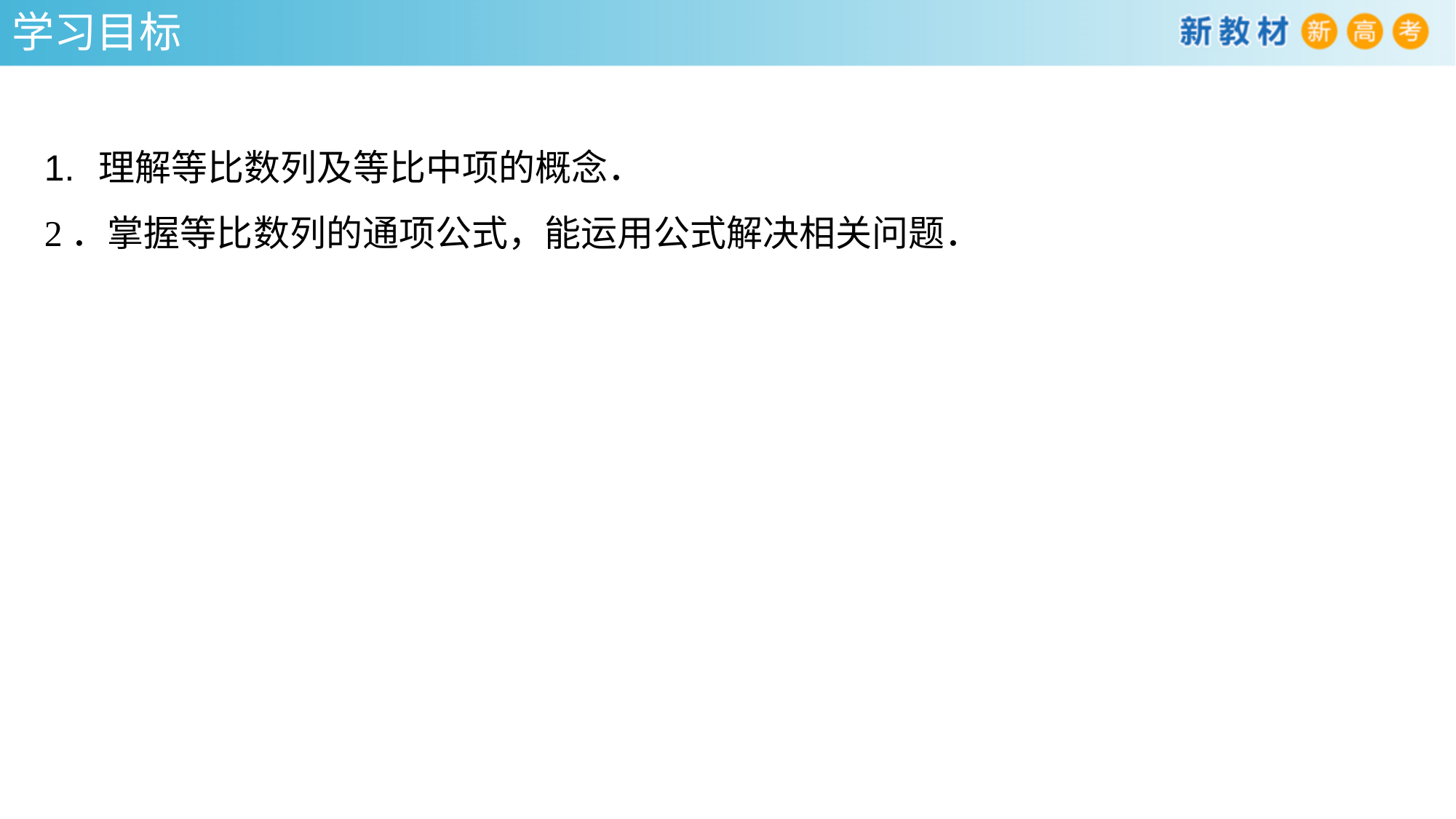

学习目标

理解等比数列及等比中项的概念．
2．掌握等比数列的通项公式，能运用公式解决相关问题．